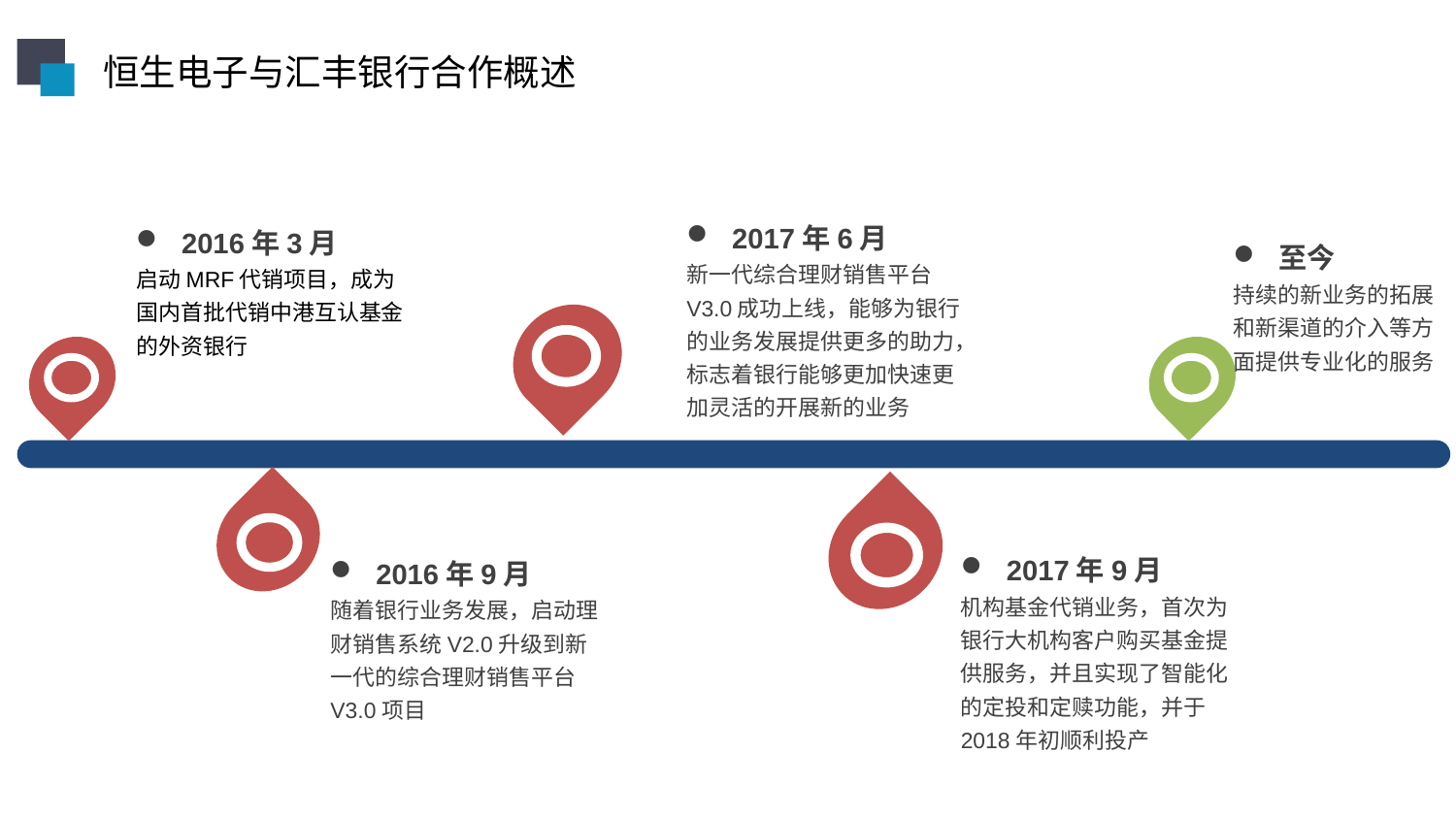

恒生电子与汇丰银行合作概述
2017年6月
新一代综合理财销售平台V3.0成功上线，能够为银行的业务发展提供更多的助力，标志着银行能够更加快速更加灵活的开展新的业务
2016年3月
启动MRF代销项目，成为国内首批代销中港互认基金的外资银行
至今
持续的新业务的拓展和新渠道的介入等方面提供专业化的服务

2017年9月
机构基金代销业务，首次为银行大机构客户购买基金提供服务，并且实现了智能化的定投和定赎功能，并于2018年初顺利投产
2016年9月
随着银行业务发展，启动理财销售系统V2.0升级到新一代的综合理财销售平台V3.0项目